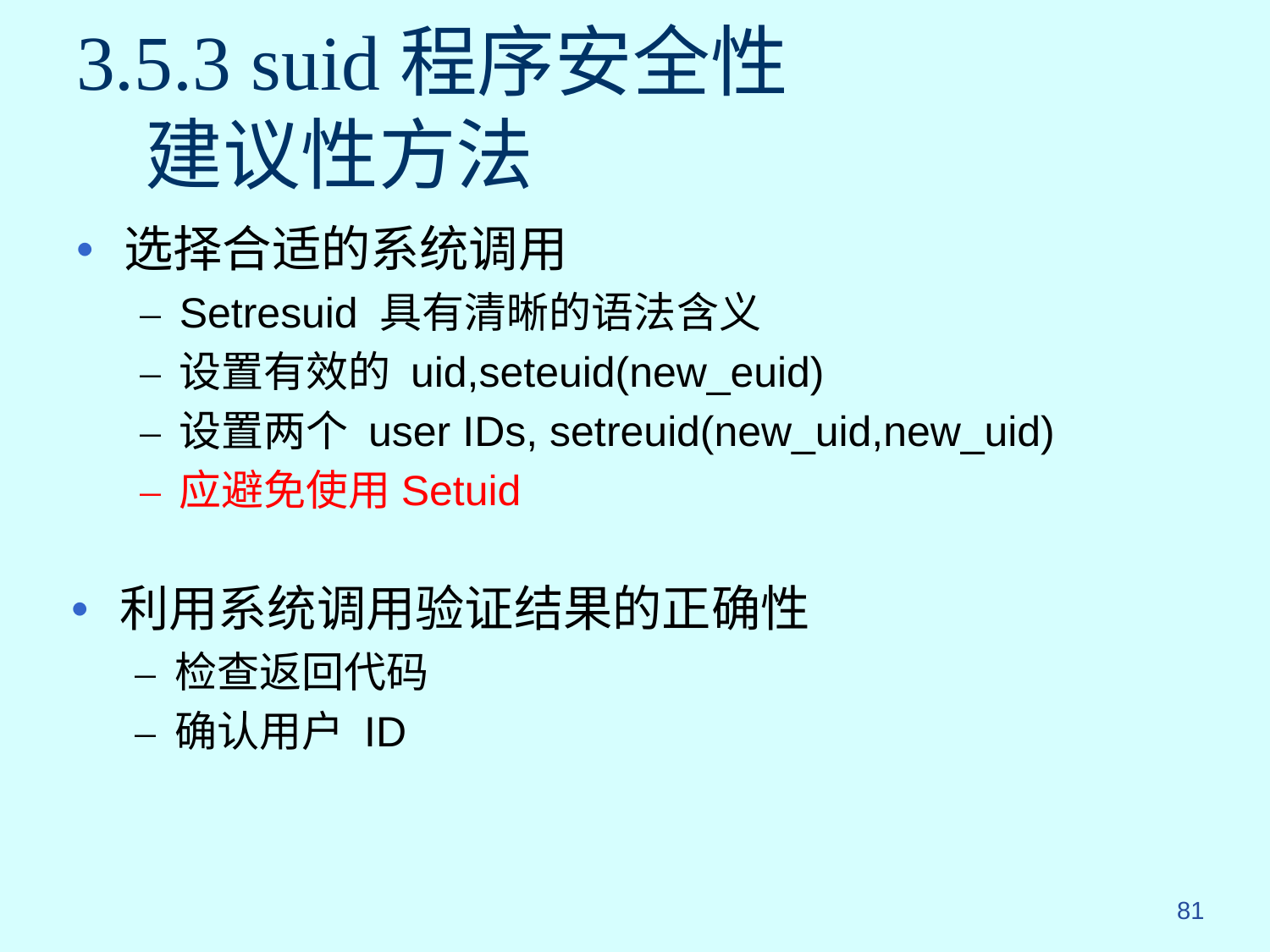

# 3.5.3 suid程序安全性 建议性方法
选择合适的系统调用
Setresuid 具有清晰的语法含义
设置有效的 uid,seteuid(new_euid)
设置两个 user IDs, setreuid(new_uid,new_uid)
应避免使用Setuid
利用系统调用验证结果的正确性
检查返回代码
确认用户 ID
81
81